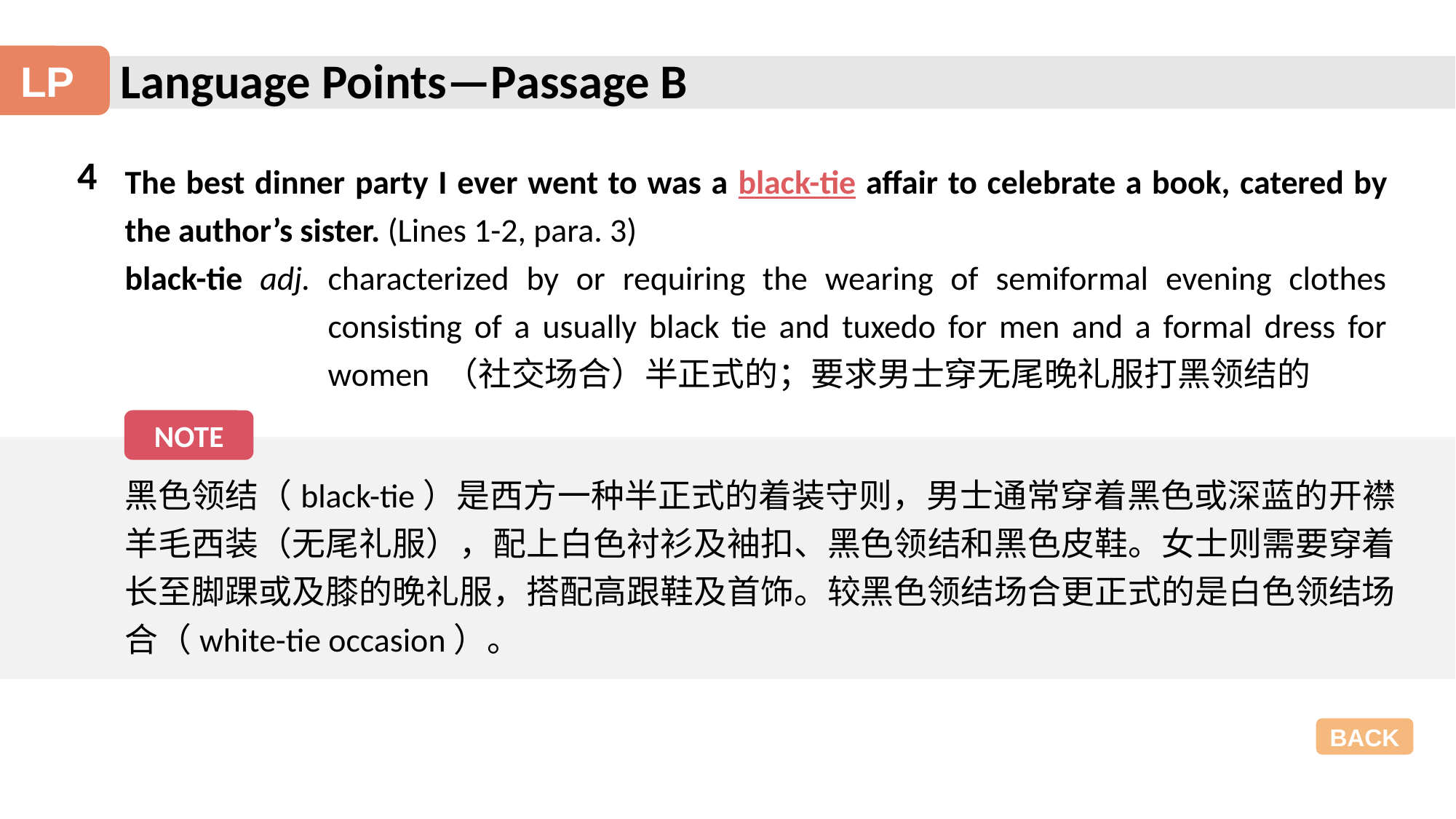

Language Points—Passage B
LP

4
The best dinner party I ever went to was a black-tie affair to celebrate a book, catered by the author’s sister. (Lines 1-2, para. 3)
black-tie adj. characterized by or requiring the wearing of semiformal evening clothes consisting of a usually black tie and tuxedo for men and a formal dress for women （社交场合）半正式的；要求男士穿无尾晚礼服打黑领结的
NOTE

黑色领结（black-tie）是西方一种半正式的着装守则，男士通常穿着黑色或深蓝的开襟羊毛西装（无尾礼服），配上白色衬衫及袖扣、黑色领结和黑色皮鞋。女士则需要穿着长至脚踝或及膝的晚礼服，搭配高跟鞋及首饰。较黑色领结场合更正式的是白色领结场合（white-tie occasion）。
BACK